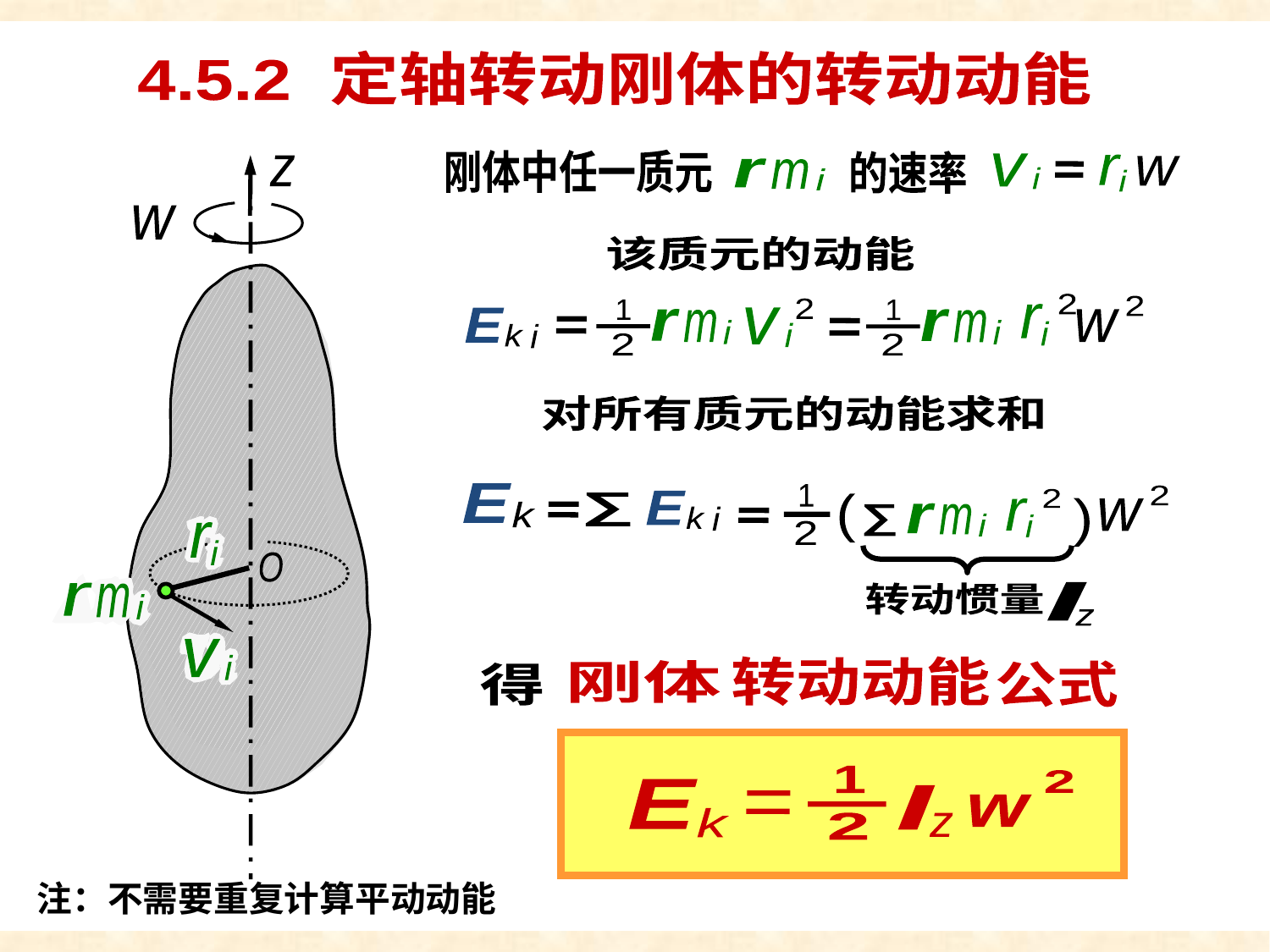

转动动能
4.5.2  定轴转动刚体的转动动能
刚体中任一质元
的速率
v
i
r
i
ω
r
m

i

z

ω

r
i

O

r
m
i

v
i
该质元的动能
2
2
2
1
1
r
i
v
i
E
r
r
ω
m
m

i
i

k
i

2
2
对所有质元的动能求和
E
k
1

2
2
ω
E
k
i
∑

2
(
)
r
i
r
m
∑
i

I
转动惯量
z
转动动能
刚体
公式
得

1
2
E
I

ω

k
2
z
注：不需要重复计算平动动能